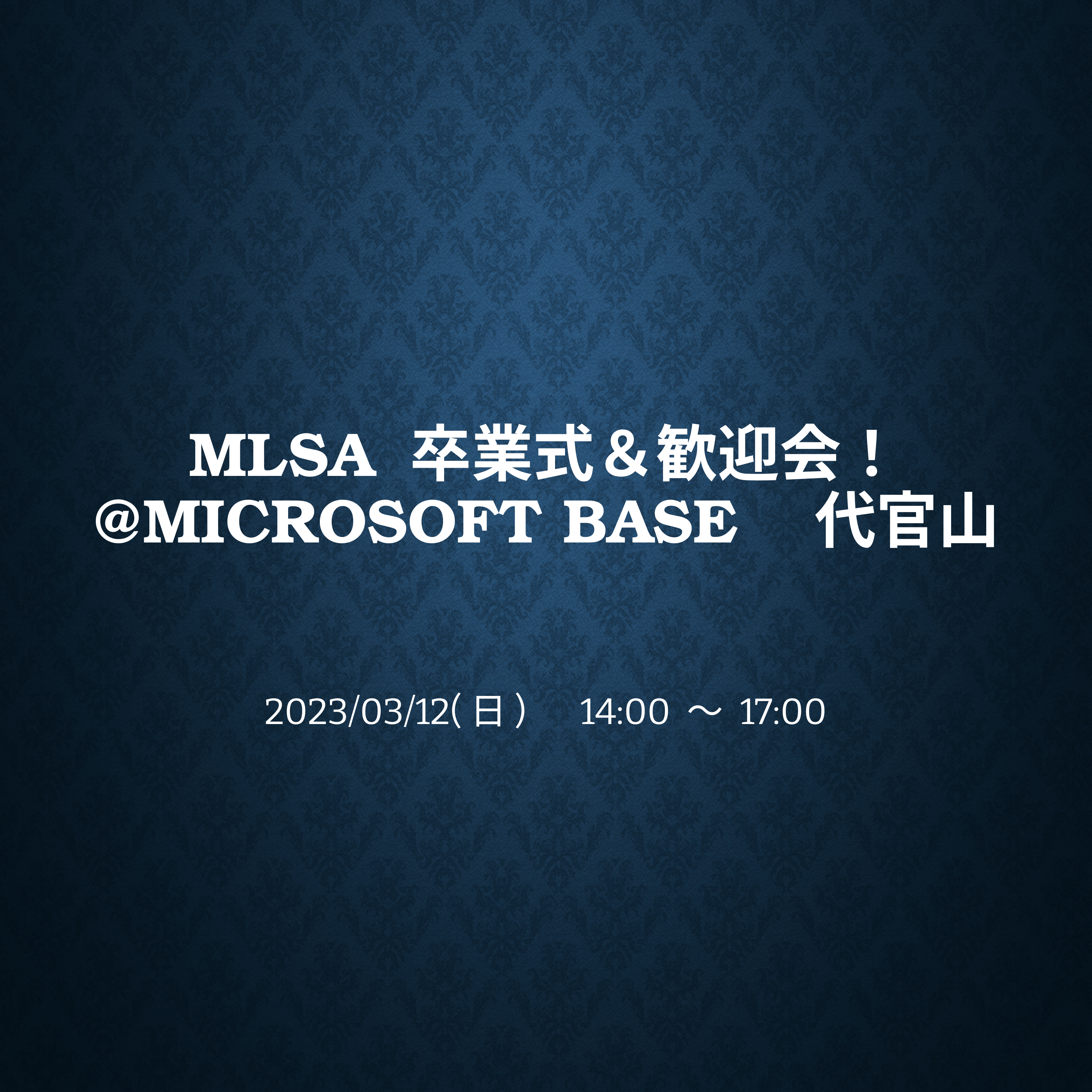

# MLSA 卒業式＆歓迎会！ @Microsoft Base　代官山
2023/03/12(日)　14:00 〜 17:00